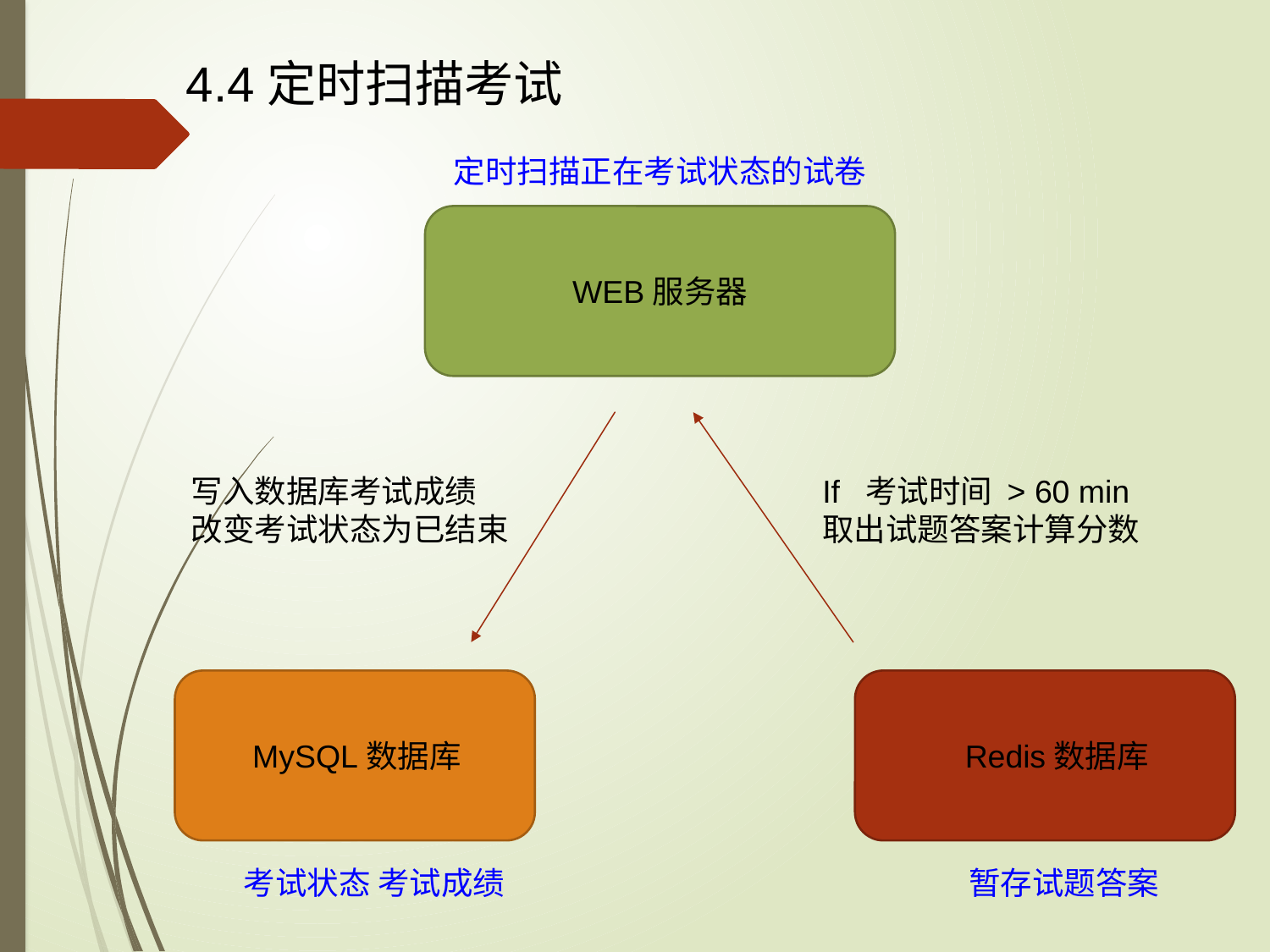

4.4定时扫描考试
定时扫描正在考试状态的试卷

WEB服务器
写入数据库考试成绩
改变考试状态为已结束
If  考试时间 > 60 min
取出试题答案计算分数

MySQL数据库
Redis数据库
考试状态 考试成绩
暂存试题答案